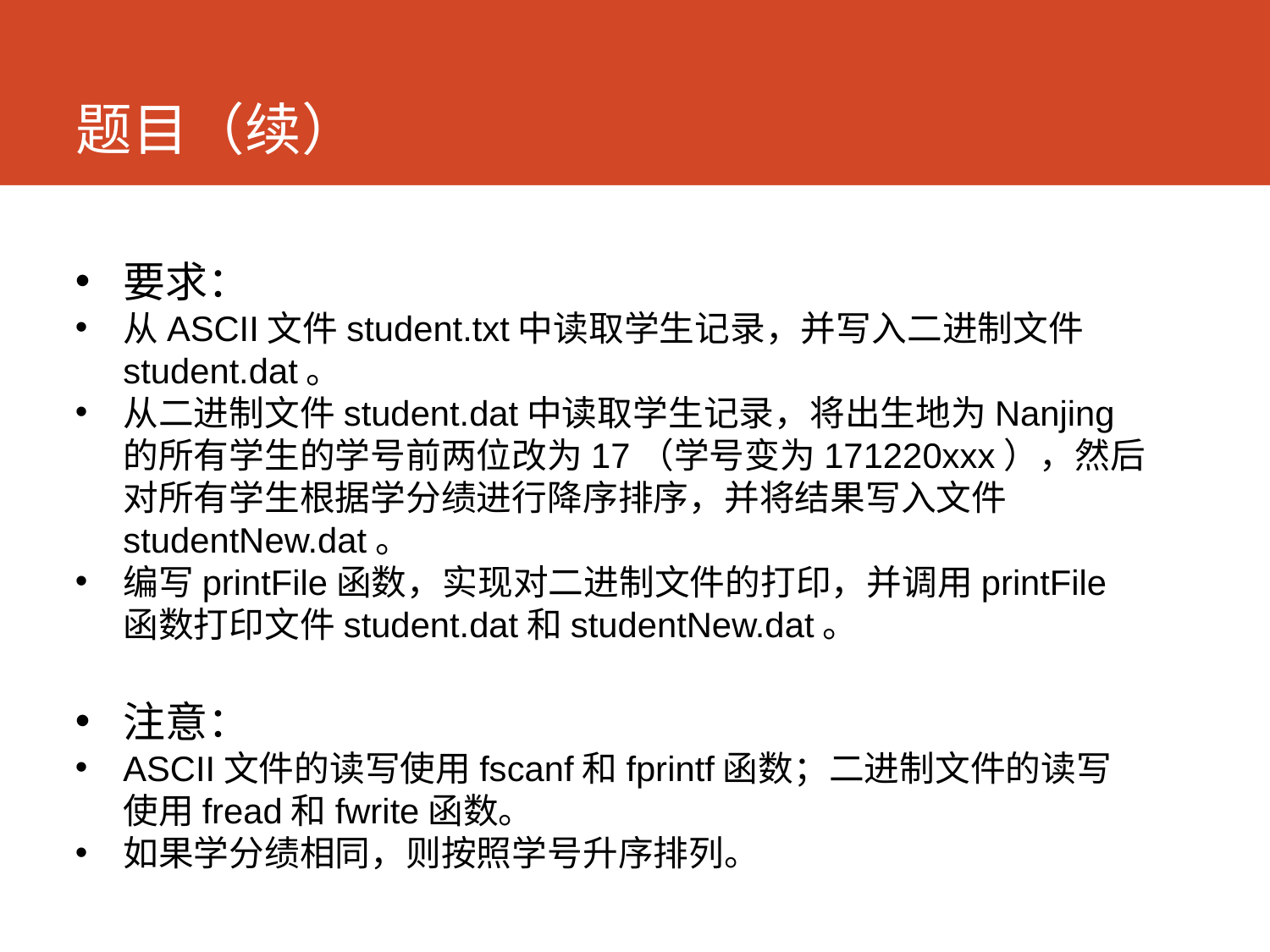

# 题目（续）
要求：
从ASCII文件student.txt中读取学生记录，并写入二进制文件student.dat。
从二进制文件student.dat中读取学生记录，将出生地为Nanjing的所有学生的学号前两位改为17（学号变为171220xxx），然后对所有学生根据学分绩进行降序排序，并将结果写入文件studentNew.dat。
编写printFile函数，实现对二进制文件的打印，并调用printFile函数打印文件student.dat和studentNew.dat。

注意：
ASCII文件的读写使用fscanf和fprintf函数；二进制文件的读写使用fread和fwrite函数。
如果学分绩相同，则按照学号升序排列。